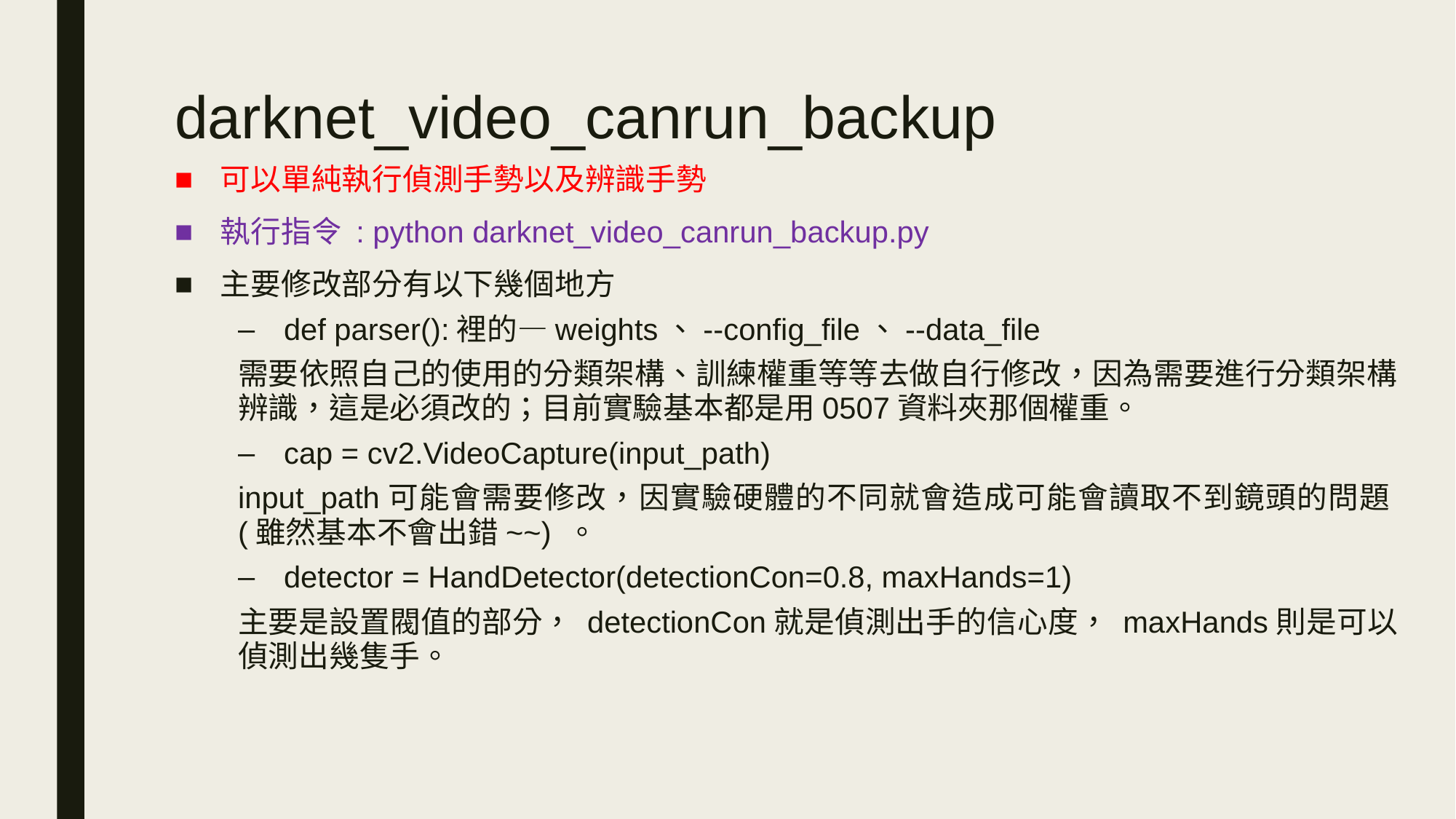

# darknet_video_canrun_backup
可以單純執行偵測手勢以及辨識手勢
執行指令 : python darknet_video_canrun_backup.py
主要修改部分有以下幾個地方
def parser():裡的—weights、--config_file、--data_file
需要依照自己的使用的分類架構、訓練權重等等去做自行修改，因為需要進行分類架構辨識，這是必須改的；目前實驗基本都是用0507資料夾那個權重。
cap = cv2.VideoCapture(input_path)
input_path可能會需要修改，因實驗硬體的不同就會造成可能會讀取不到鏡頭的問題(雖然基本不會出錯~~) 。
detector = HandDetector(detectionCon=0.8, maxHands=1)
主要是設置閥值的部分， detectionCon就是偵測出手的信心度， maxHands則是可以偵測出幾隻手。